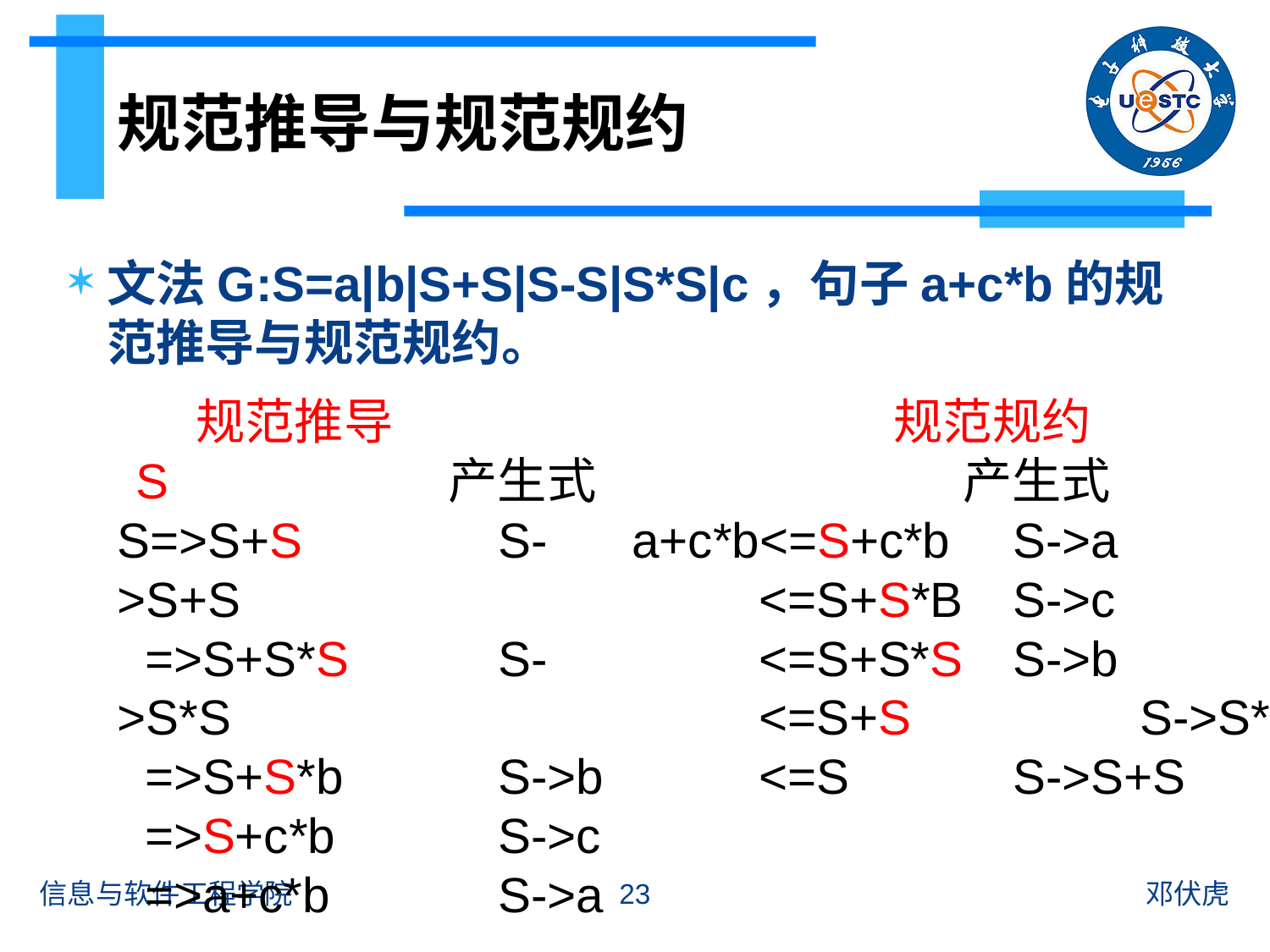

# 规范推导与规范规约
文法G:S=a|b|S+S|S-S|S*S|c，句子a+c*b的规范推导与规范规约。
        规范推导
     S			产生式
S=>S+S		S->S+S
  =>S+S*S		S->S*S
  =>S+S*b		S->b
  =>S+c*b		S->c
  =>a+c*b		S->a
        规范规约
			产生式
a+c*b<=S+c*b	S->a
	<=S+S*B	S->c
	<=S+S*S	S->b
	<=S+S		S->S*S
	<=S		S->S+S
23
信息与软件工程学院
邓伏虎